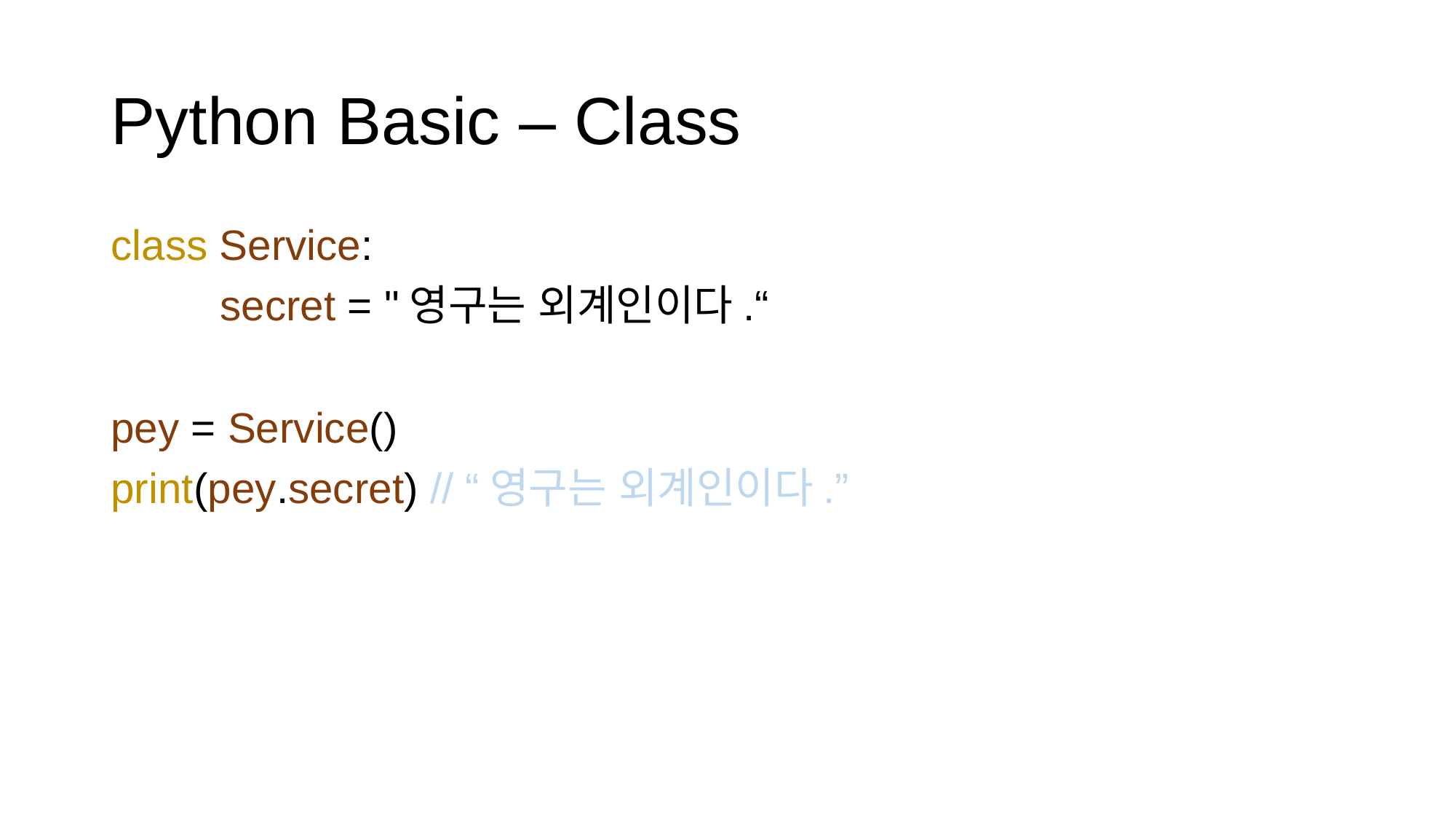

# Python Basic – Class
class Service:
	secret = "영구는 외계인이다.“

pey = Service()
print(pey.secret) // “영구는 외계인이다.”